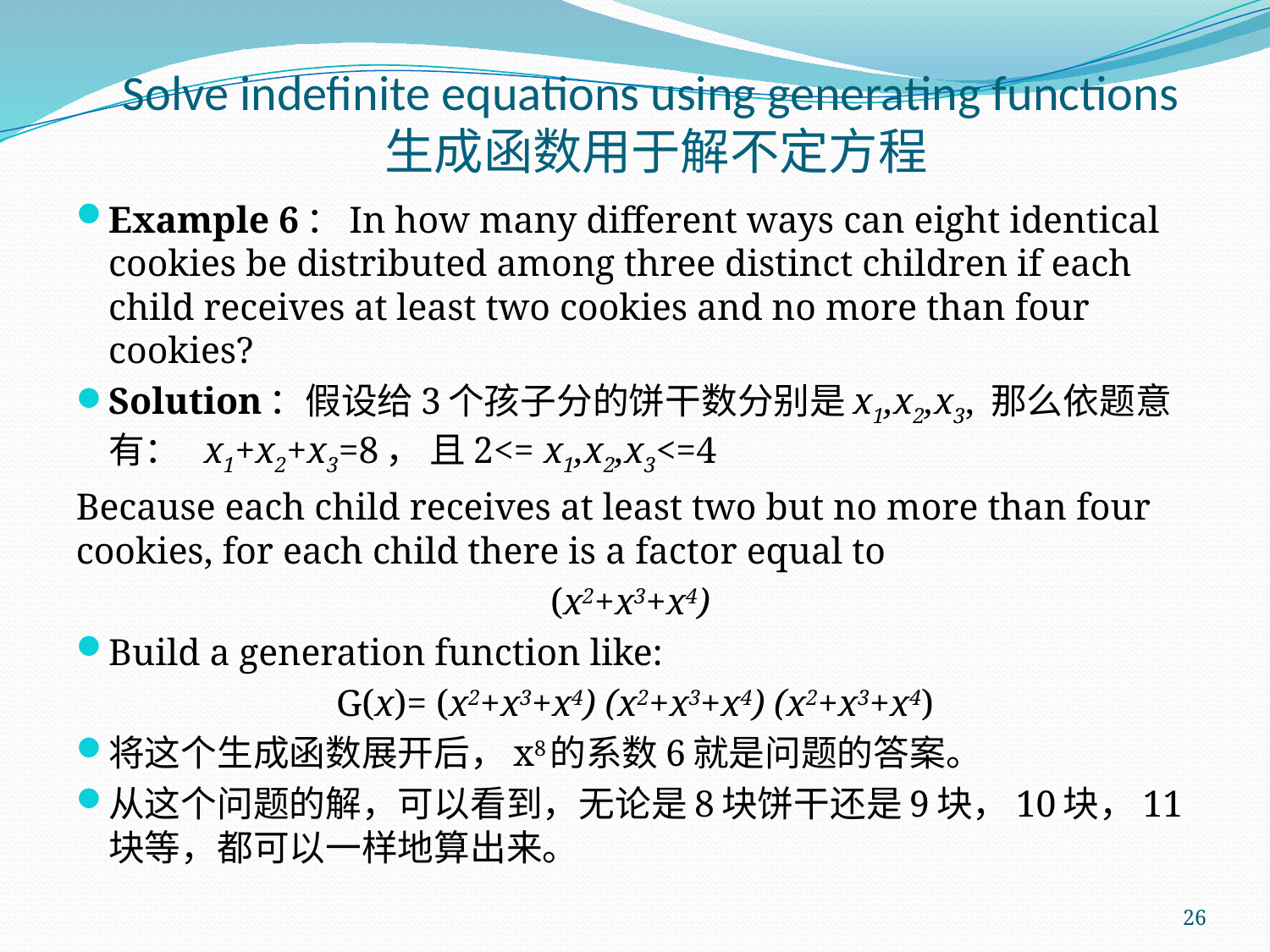

# Solve indefinite equations using generating functions 生成函数用于解不定方程
Example 6：In how many different ways can eight identical cookies be distributed among three distinct children if each child receives at least two cookies and no more than four cookies?
Solution：假设给3个孩子分的饼干数分别是x1,x2,x3, 那么依题意有：  x1+x2+x3=8， 且2<= x1,x2,x3<=4
Because each child receives at least two but no more than four cookies, for each child there is a factor equal to
(x2+x3+x4)
Build a generation function like:
G(x)= (x2+x3+x4) (x2+x3+x4) (x2+x3+x4)
将这个生成函数展开后，x8的系数6就是问题的答案。
从这个问题的解，可以看到，无论是8块饼干还是9块，10块，11块等，都可以一样地算出来。

26